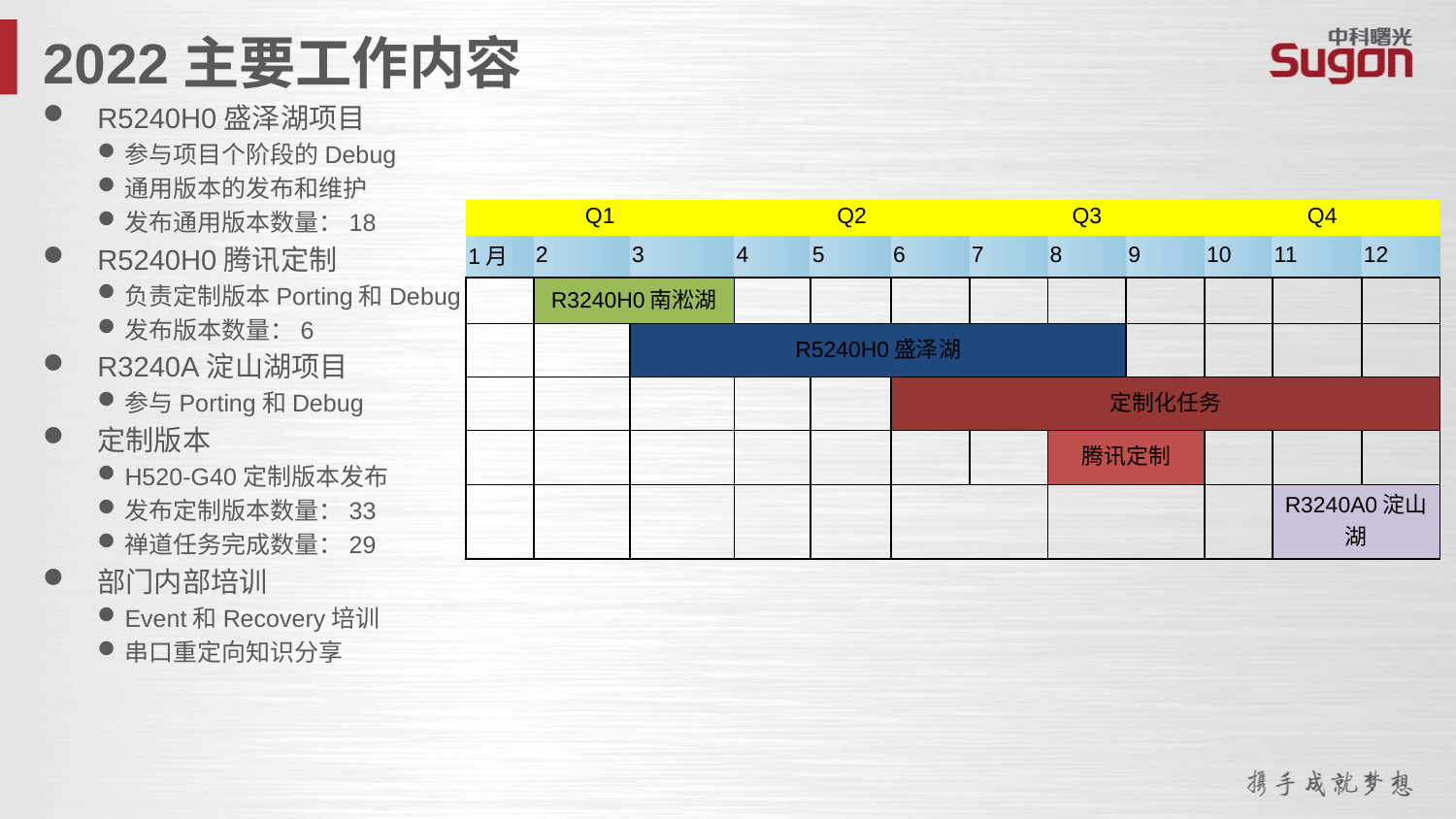

2022主要工作内容
R5240H0盛泽湖项目
参与项目个阶段的Debug
通用版本的发布和维护
发布通用版本数量：18
R5240H0腾讯定制
负责定制版本Porting和Debug
发布版本数量：6
R3240A淀山湖项目
参与Porting和Debug
定制版本
H520-G40定制版本发布
发布定制版本数量：33
禅道任务完成数量：29
部门内部培训
Event和Recovery培训
串口重定向知识分享

| Q1 |  |  | Q2 |  |  | Q3 |  |  | Q4 |  |  |
| --- | --- | --- | --- | --- | --- | --- | --- | --- | --- | --- | --- |
| 1月 | 2 | 3 | 4 | 5 | 6 | 7 | 8 | 9 | 10 | 11 | 12 |
|  | R3240H0南淞湖 |  |  |  |  |  |  |  |  |  |  |
|  |  | R5240H0盛泽湖 |  |  |  |  |  |  |  |  |  |
|  |  |  |  |  | 定制化任务 |  |  |  |  |  |  |
|  |  |  |  |  |  |  | 腾讯定制 |  |  |  |  |
|  |  |  |  |  |  |  |  |  |  | R3240A0淀山湖 |  |